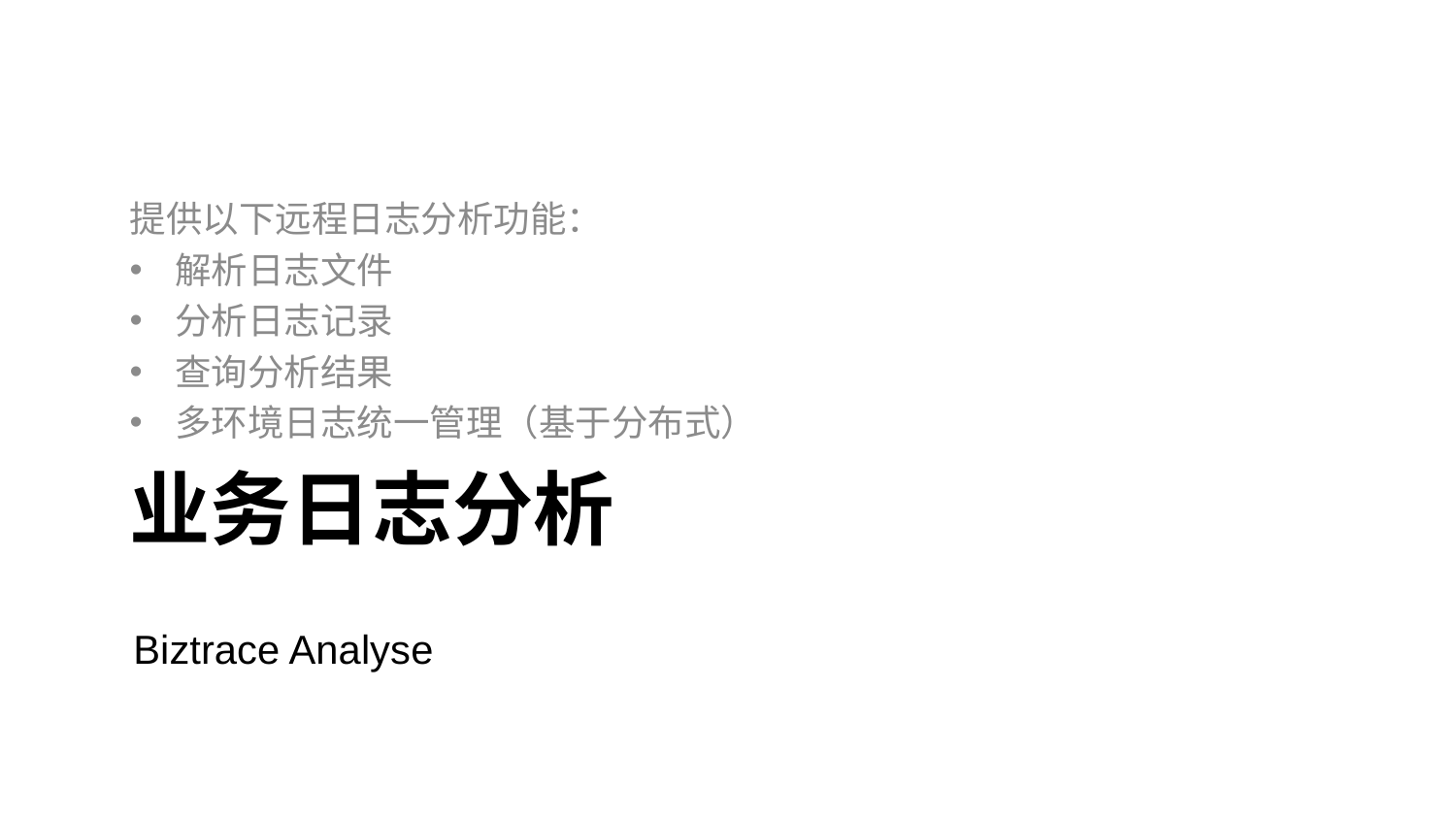

提供以下远程日志分析功能：
解析日志文件
分析日志记录
查询分析结果
多环境日志统一管理（基于分布式）
# 业务日志分析
Biztrace Analyse